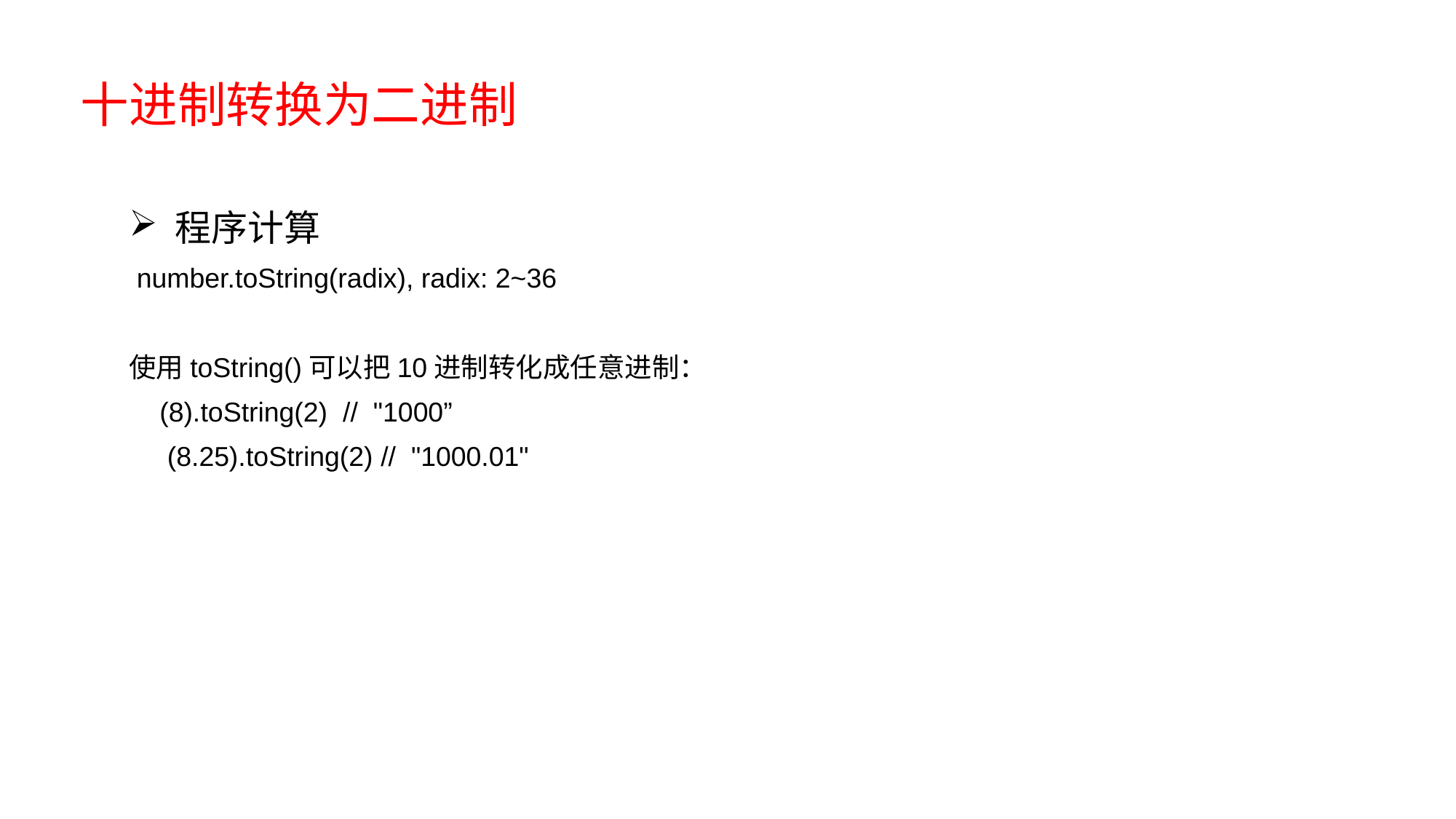

# 十进制转换为二进制
 程序计算
 number.toString(radix), radix: 2~36

使用toString()可以把10进制转化成任意进制：
    (8).toString(2)  //  "1000”
     (8.25).toString(2) //  "1000.01"